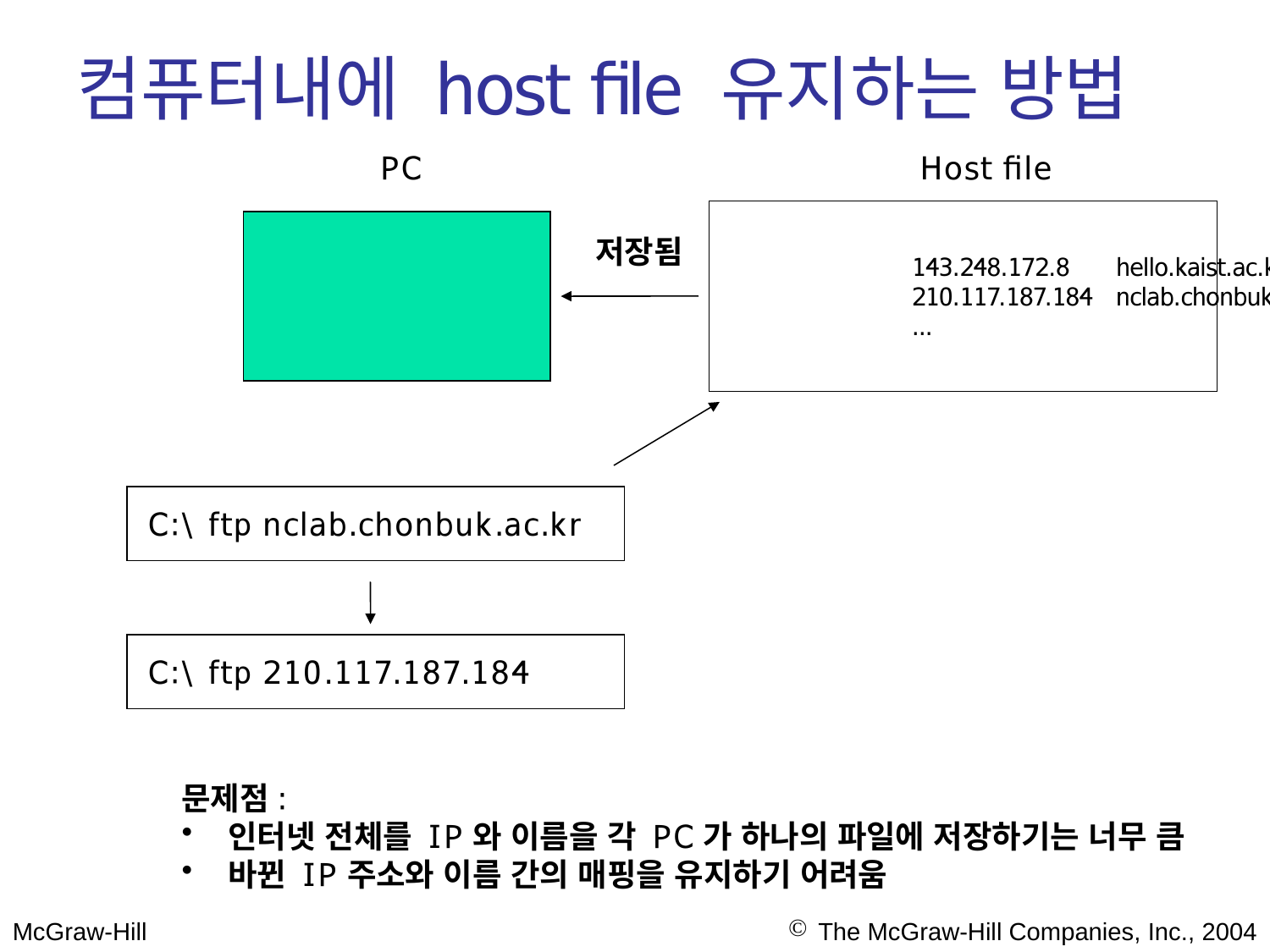

# 컴퓨터내에 host file 유지하는 방법
PC
Host file
143.248.172.8      hello.kaist.ac.kr
210.117.187.184   nclab.chonbuk.ac.kr
…

저장됨

 C:\ ftp nclab.chonbuk.ac.kr

 C:\ ftp 210.117.187.184
문제점:
 인터넷 전체를 IP와 이름을 각 PC가 하나의 파일에 저장하기는 너무 큼
 바뀐 IP주소와 이름 간의 매핑을 유지하기 어려움